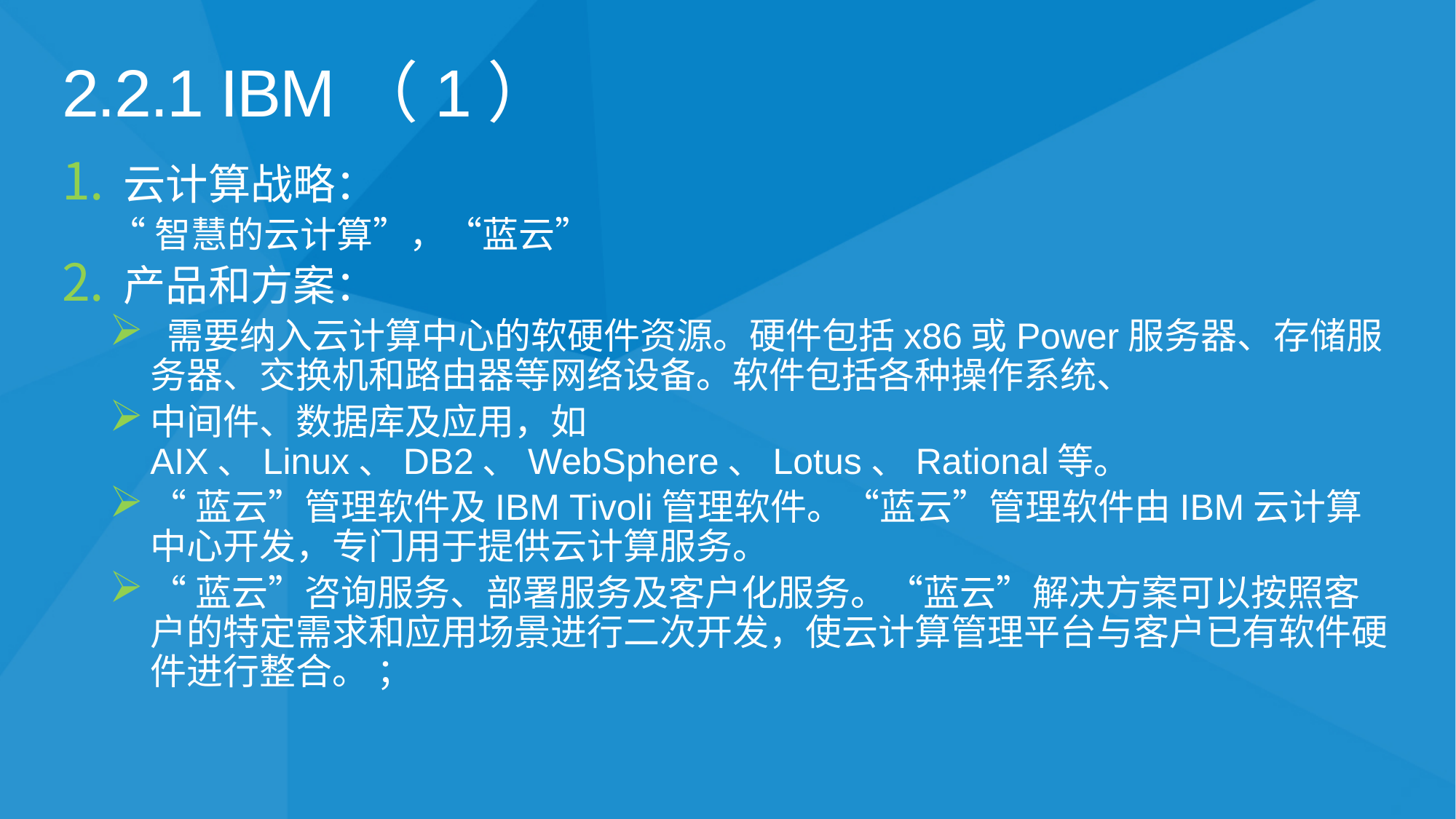

# 2.2.1 IBM（1）
云计算战略：
“智慧的云计算”，“蓝云”
产品和方案：
 需要纳入云计算中心的软硬件资源。硬件包括x86或Power服务器、存储服务器、交换机和路由器等网络设备。软件包括各种操作系统、
中间件、数据库及应用，如AIX、Linux、DB2、WebSphere、Lotus、Rational等。
“蓝云”管理软件及IBM Tivoli管理软件。“蓝云”管理软件由IBM云计算中心开发，专门用于提供云计算服务。
“蓝云”咨询服务、部署服务及客户化服务。“蓝云”解决方案可以按照客户的特定需求和应用场景进行二次开发，使云计算管理平台与客户已有软件硬件进行整合。 ；